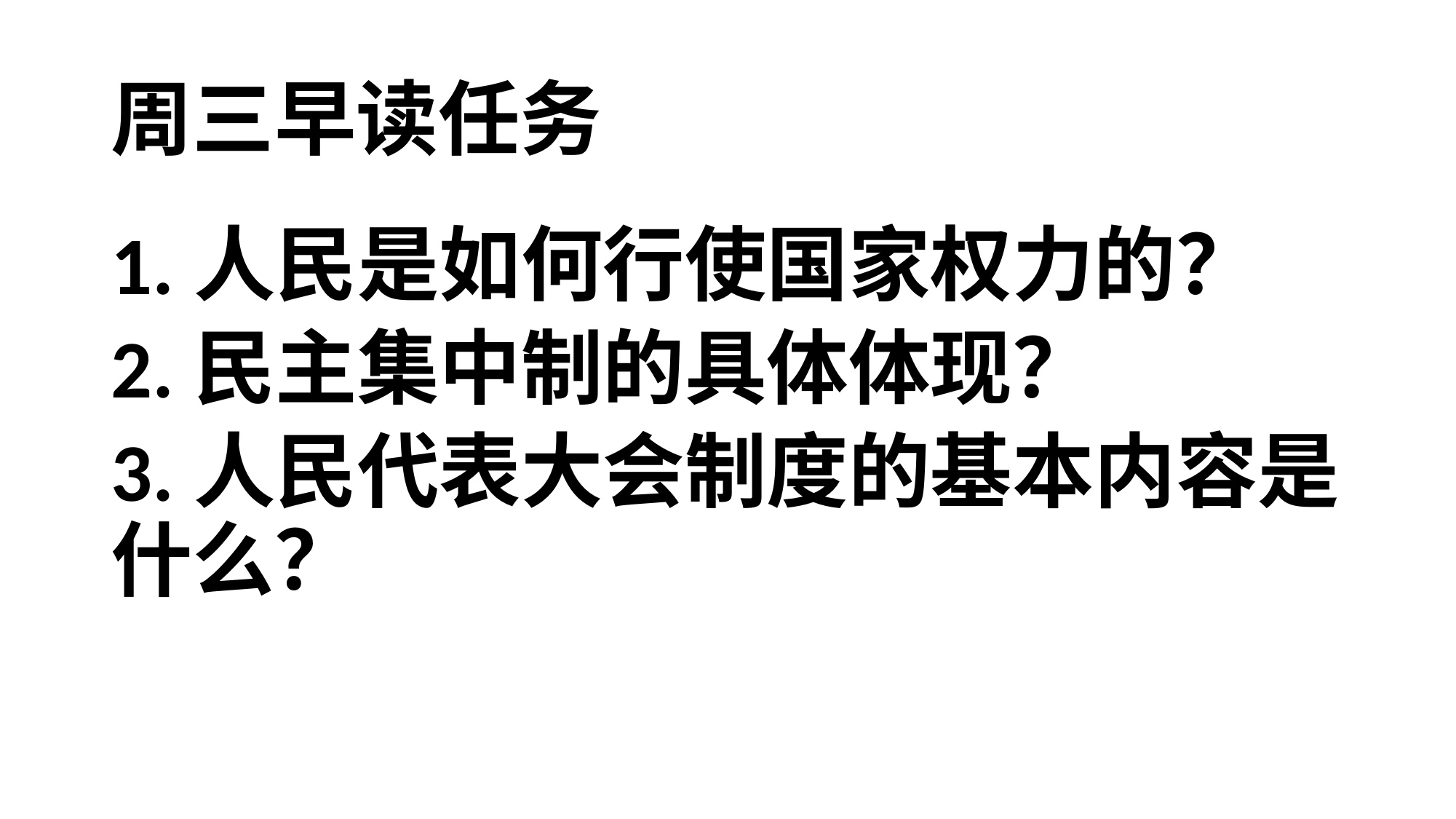

# 周三早读任务
1.人民是如何行使国家权力的？
2.民主集中制的具体体现？
3.人民代表大会制度的基本内容是什么？